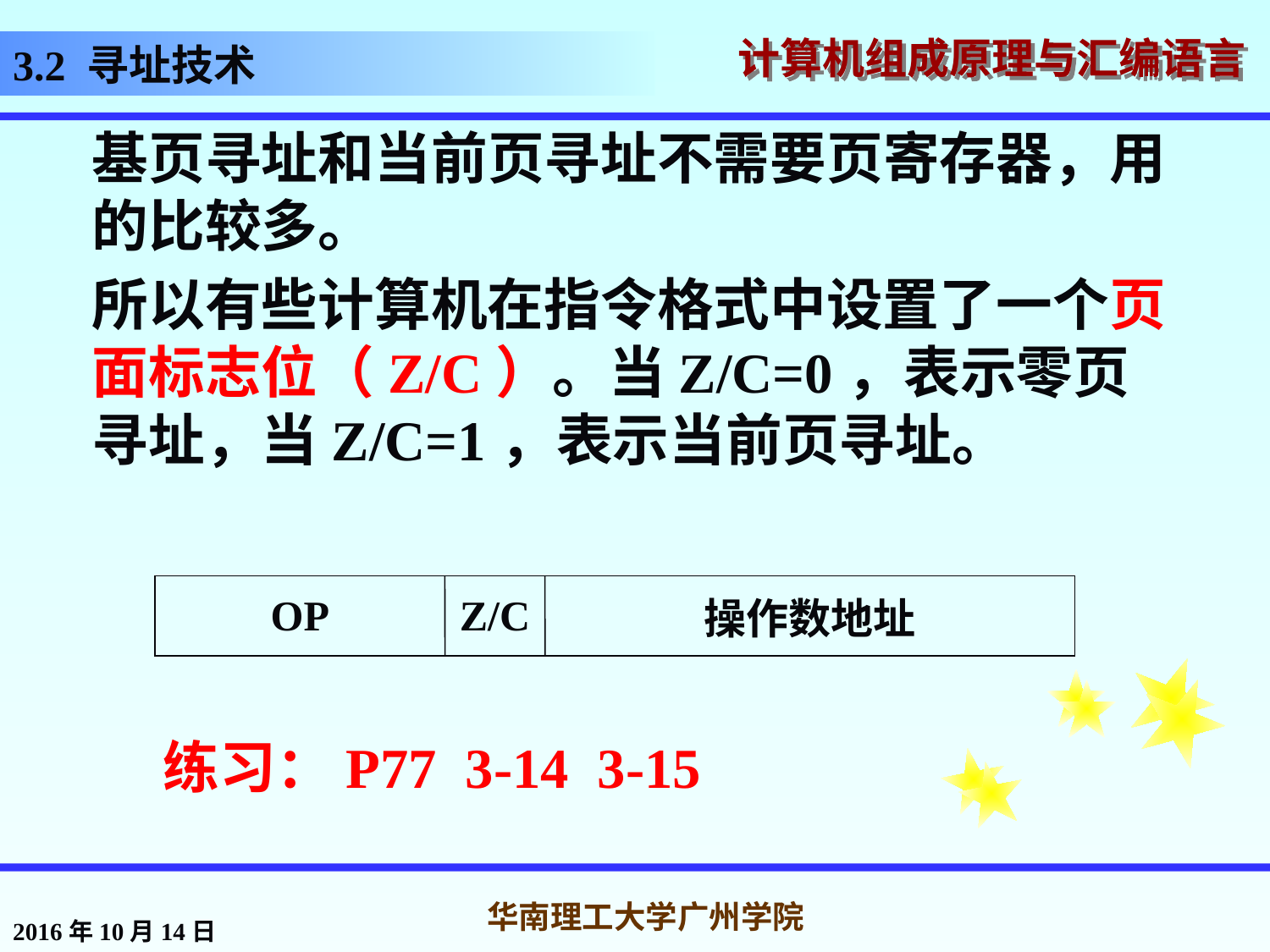

3.2 寻址技术
	基页寻址和当前页寻址不需要页寄存器，用的比较多。
	所以有些计算机在指令格式中设置了一个页面标志位（Z/C）。当Z/C=0，表示零页寻址，当Z/C=1，表示当前页寻址。

OP
Z/C
操作数地址
练习：P77  3-14  3-15
2016年10月14日
华南理工大学广州学院